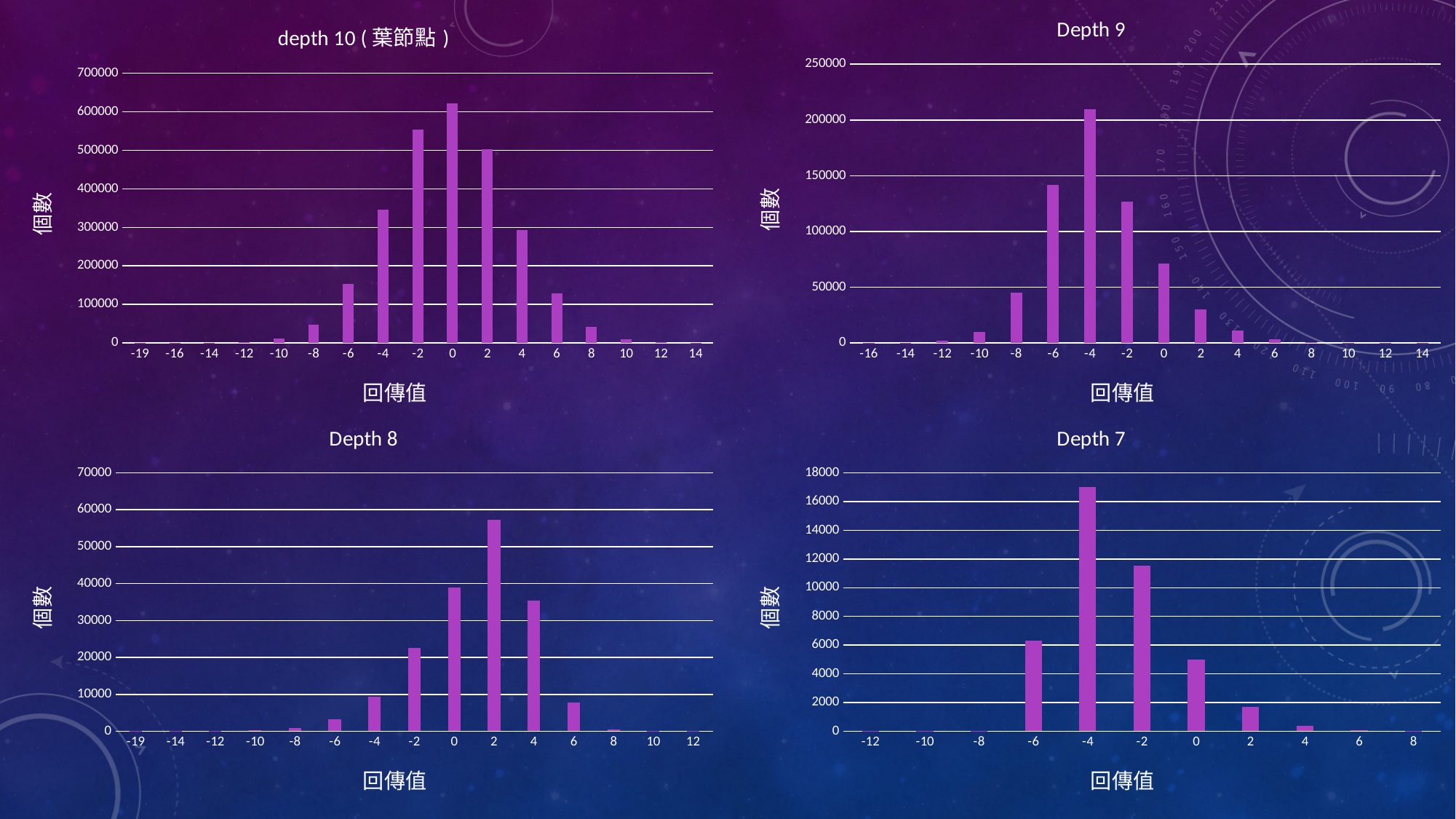

### Chart: Depth 9

| Category |  |
|---|---|
| -16 | 1.0 |
| -14 | 27.0 |
| -12 | 1887.0 |
| -10 | 10045.0 |
| -8 | 44985.0 |
| -6 | 141751.0 |
| -4 | 209335.0 |
| -2 | 126533.0 |
| 0 | 71332.0 |
| 2 | 29816.0 |
| 4 | 11201.0 |
| 6 | 3567.0 |
| 8 | 966.0 |
| 10 | 209.0 |
| 12 | 23.0 |
| 14 | 2.0 |

### Chart: depth 10 (葉節點)

| Category |  |
|---|---|
| -19 | 1.0 |
| -16 | 16.0 |
| -14 | 224.0 |
| -12 | 1971.0 |
| -10 | 10890.0 |
| -8 | 47595.0 |
| -6 | 153191.0 |
| -4 | 345666.0 |
| -2 | 553616.0 |
| 0 | 622162.0 |
| 2 | 502679.0 |
| 4 | 292039.0 |
| 6 | 127899.0 |
| 8 | 41485.0 |
| 10 | 9167.0 |
| 12 | 1257.0 |
| 14 | 72.0 |

### Chart: Depth 7

| Category |  |
|---|---|
| -12 | 1.0 |
| -10 | 1.0 |
| -8 | 13.0 |
| -6 | 6294.0 |
| -4 | 16992.0 |
| -2 | 11558.0 |
| 0 | 4975.0 |
| 2 | 1702.0 |
| 4 | 390.0 |
| 6 | 76.0 |
| 8 | 13.0 |

### Chart: Depth 8

| Category |  |
|---|---|
| -19 | 1.0 |
| -14 | 1.0 |
| -12 | 22.0 |
| -10 | 197.0 |
| -8 | 871.0 |
| -6 | 3176.0 |
| -4 | 9423.0 |
| -2 | 22562.0 |
| 0 | 39019.0 |
| 2 | 57331.0 |
| 4 | 35389.0 |
| 6 | 7789.0 |
| 8 | 499.0 |
| 10 | 118.0 |
| 12 | 8.0 |